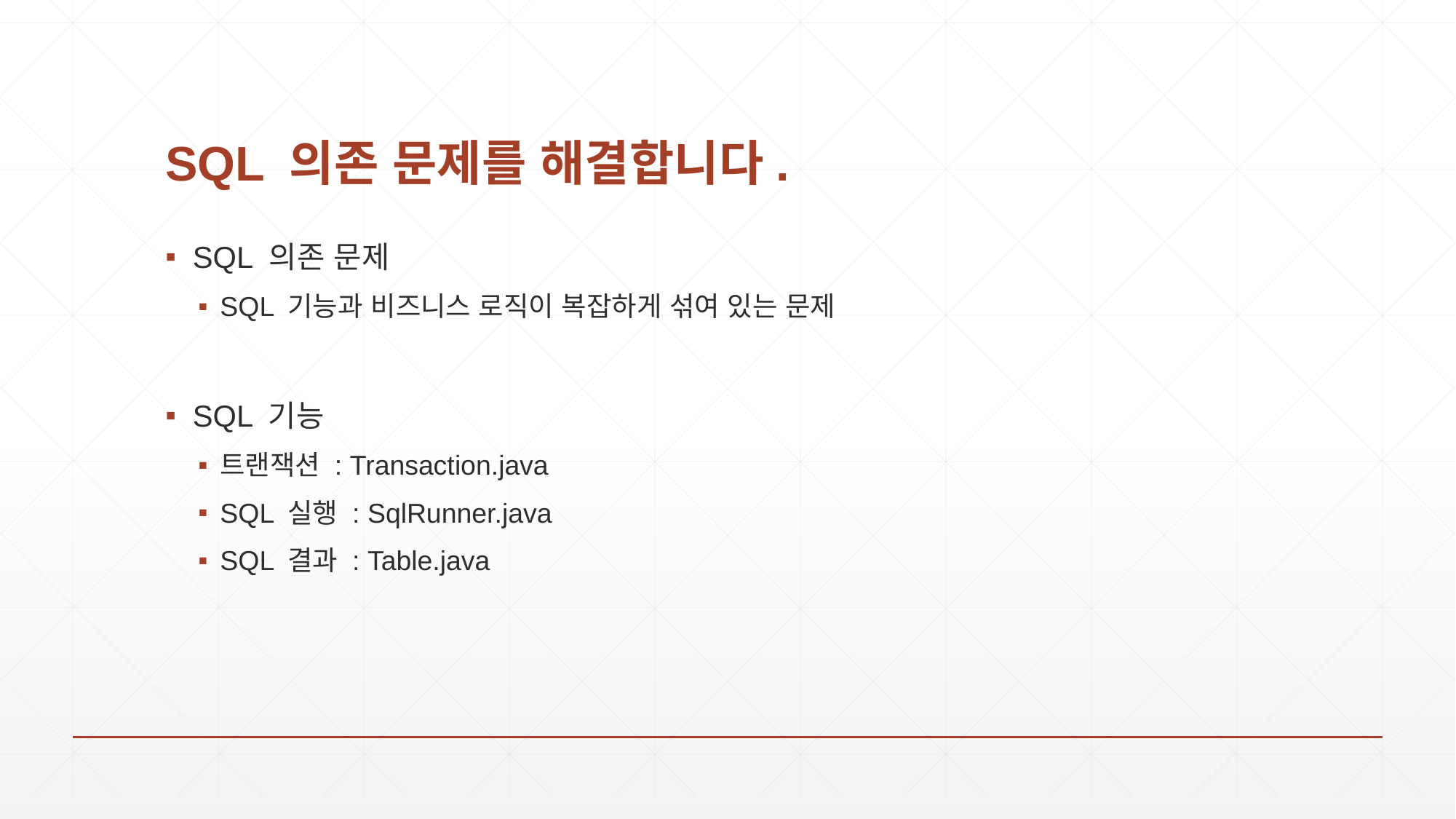

# SQL 의존 문제를 해결합니다.
SQL 의존 문제
SQL 기능과 비즈니스 로직이 복잡하게 섞여 있는 문제

SQL 기능
트랜잭션 : Transaction.java
SQL 실행 : SqlRunner.java
SQL 결과 : Table.java